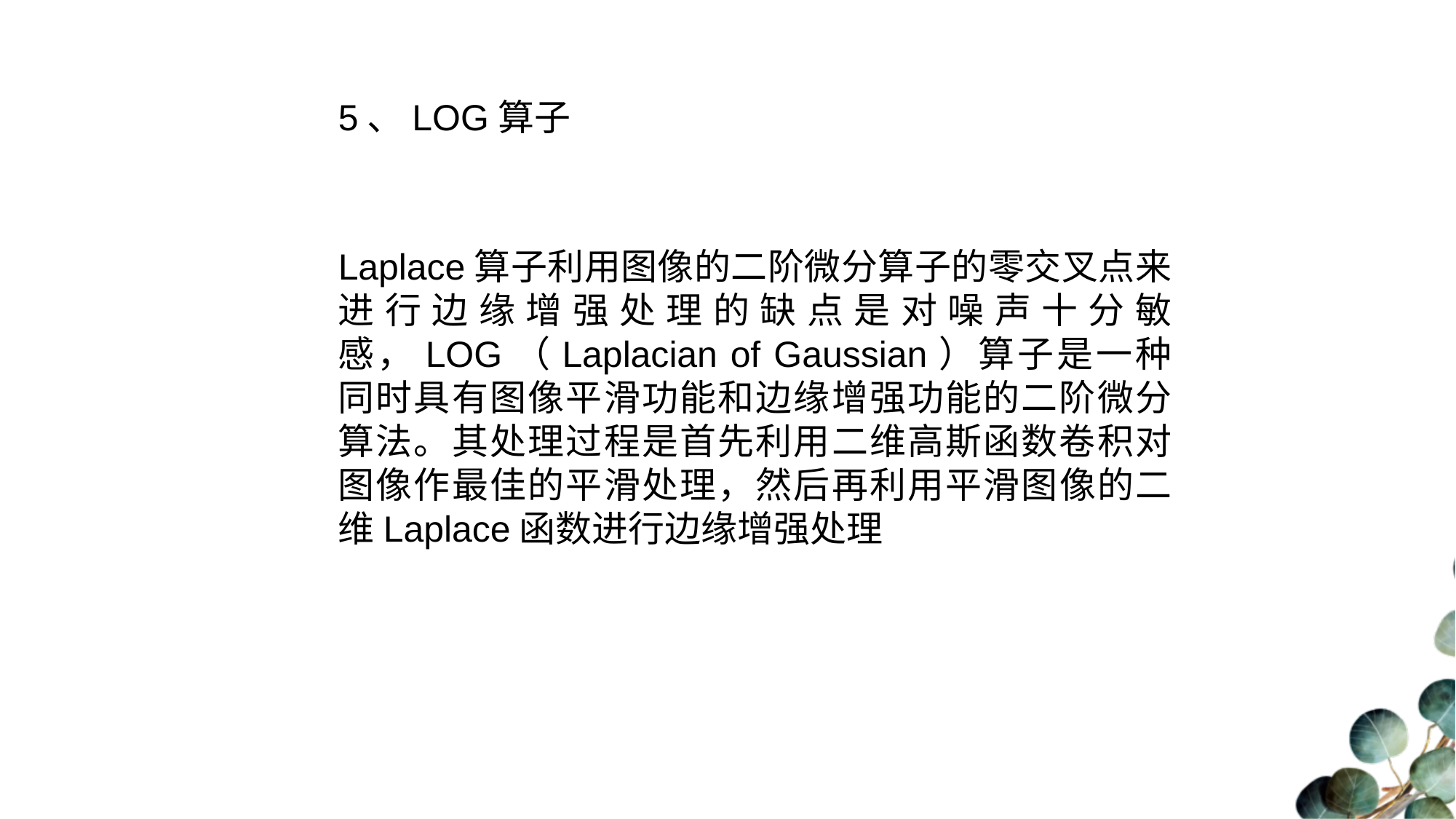

5、LOG算子

Laplace算子利用图像的二阶微分算子的零交叉点来进行边缘增强处理的缺点是对噪声十分敏感，LOG（Laplacian of Gaussian）算子是一种同时具有图像平滑功能和边缘增强功能的二阶微分算法。其处理过程是首先利用二维高斯函数卷积对图像作最佳的平滑处理，然后再利用平滑图像的二维Laplace函数进行边缘增强处理